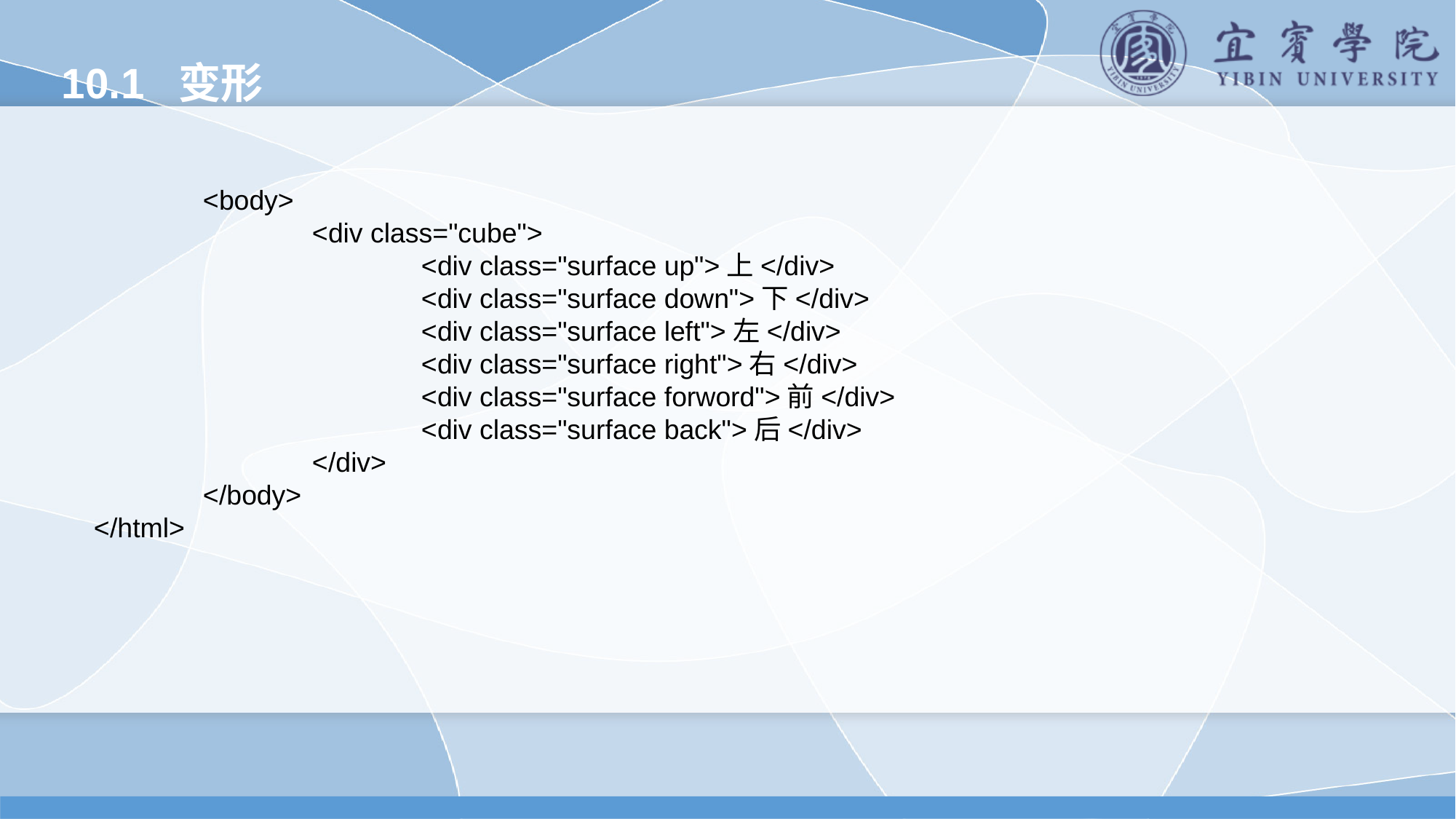

10.1  变形
	<body>
		<div class="cube">
			<div class="surface up">上</div>
			<div class="surface down">下</div>
			<div class="surface left">左</div>
			<div class="surface right">右</div>
			<div class="surface forword">前</div>
			<div class="surface back">后</div>
		</div>
	</body>
</html>